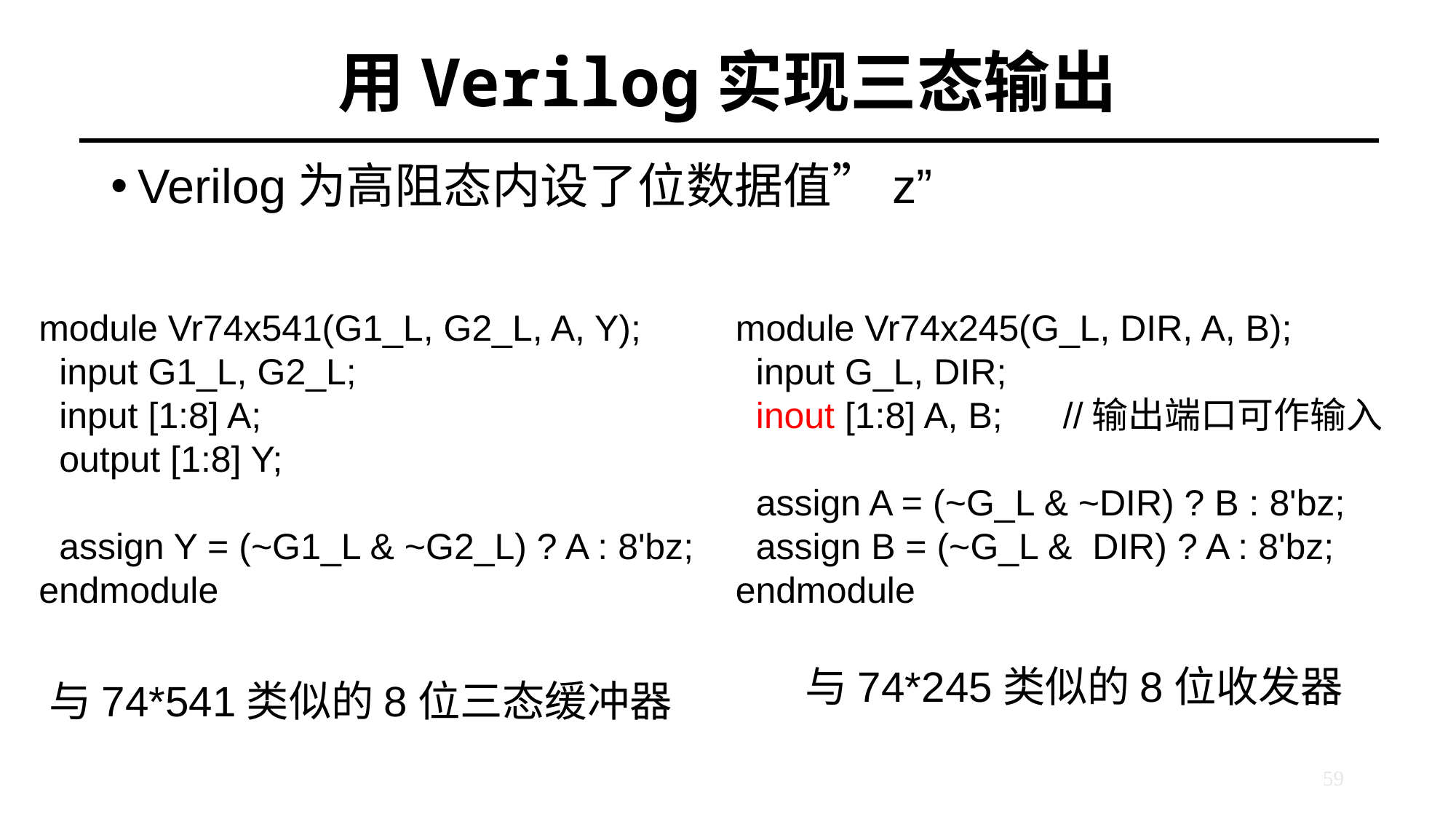

# 用Verilog实现三态输出
Verilog为高阻态内设了位数据值”z”
module Vr74x541(G1_L, G2_L, A, Y);
  input G1_L, G2_L;
  input [1:8] A;
  output [1:8] Y;

  assign Y = (~G1_L & ~G2_L) ? A : 8'bz;
endmodule
module Vr74x245(G_L, DIR, A, B);
  input G_L, DIR;
  inout [1:8] A, B;	//输出端口可作输入

  assign A = (~G_L & ~DIR) ? B : 8'bz;
  assign B = (~G_L &  DIR) ? A : 8'bz;
endmodule
与74*245类似的8位收发器
与74*541类似的8位三态缓冲器
59